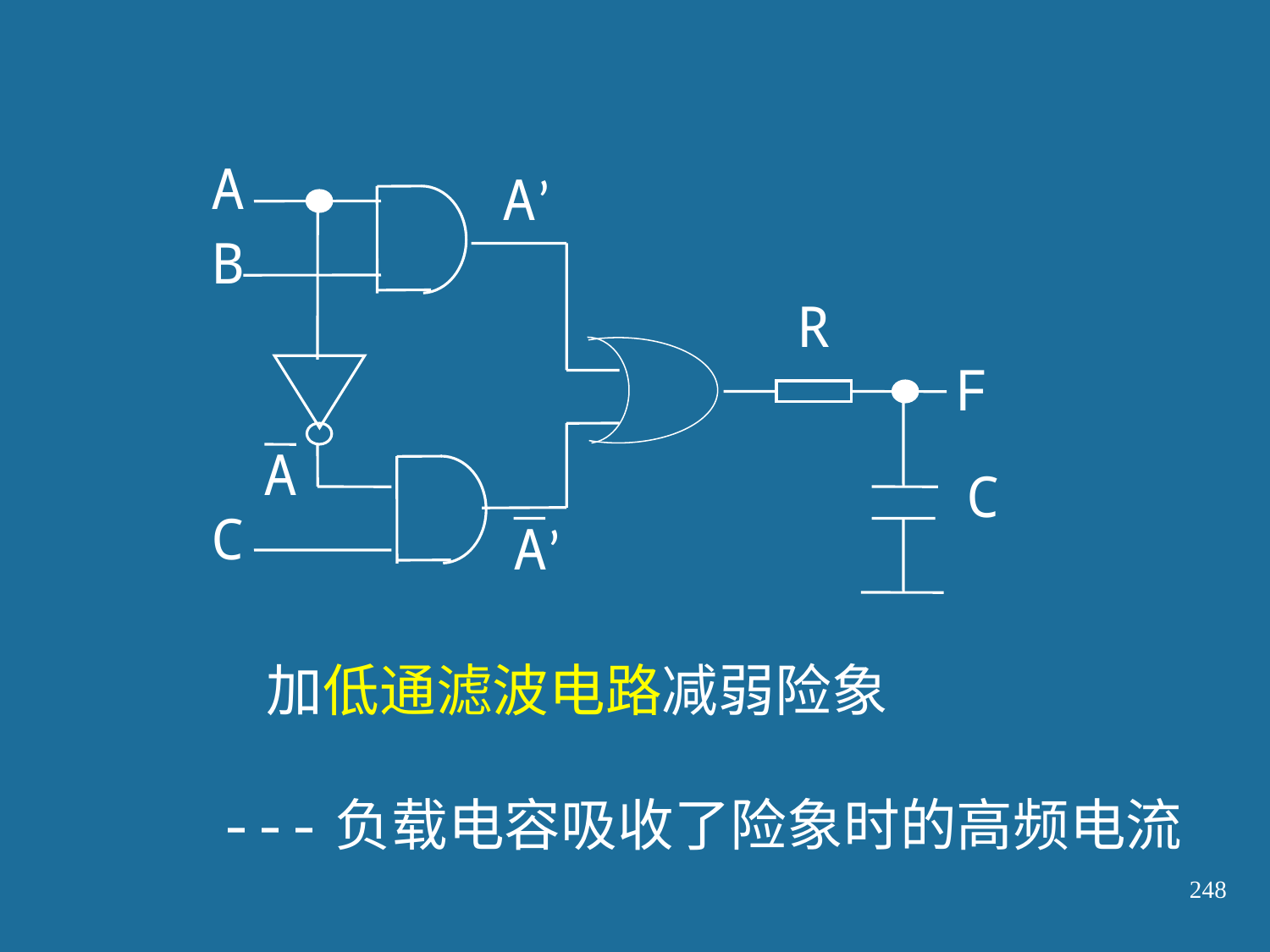

A
A’

B

R

F

A

C

C

A’

加低通滤波电路减弱险象
---负载电容吸收了险象时的高频电流
248